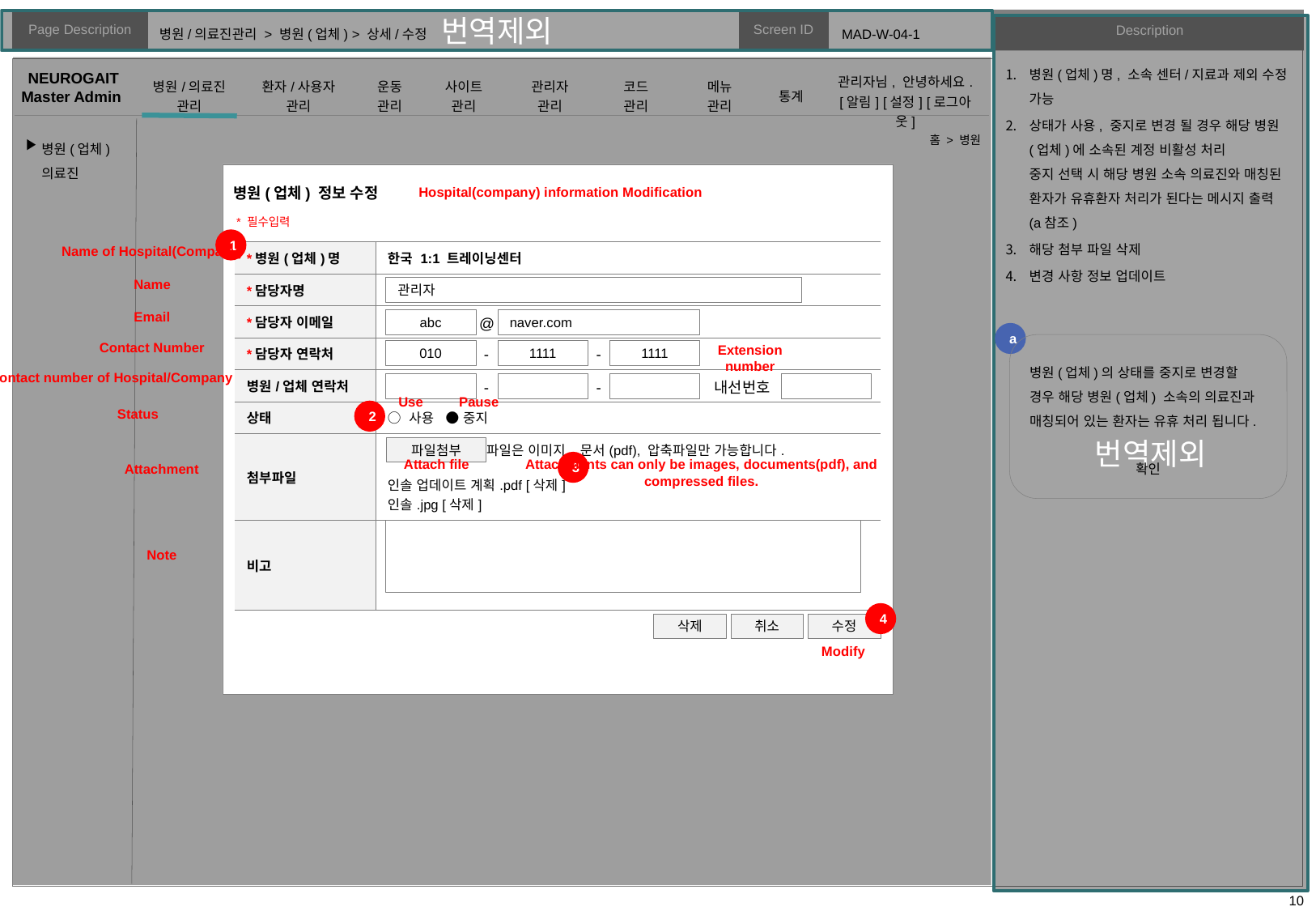

# 병원/의료진관리 > 병원(업체) > 상세/수정
MAD-W-04-1
병원(업체)명, 소속 센터/지료과 제외 수정 가능
상태가 사용, 중지로 변경 될 경우 해당 병원(업체)에 소속된 계정 비활성 처리
중지 선택 시 해당 병원 소속 의료진와 매칭된 환자가 유휴환자 처리가 된다는 메시지 출력 (a참조)
해당 첨부 파일 삭제
변경 사항 정보 업데이트
홈 > 병원
▶

병원(업체) 정보 수정
Hospital(company) information Modification
* 필수입력
1
| \*병원(업체)명 | 한국 1:1 트레이닝센터 |
| --- | --- |
| \*담당자명 |  |
| \*담당자 이메일 |  |
| \*담당자 연락처 |  |
| 병원/업체 연락처 |  |
| 상태 | ○ 사용 ● 중지 |
| 첨부파일 | 첨부파일은 이미지, 문서(pdf), 압축파일만 가능합니다. 인솔 업데이트 계획.pdf [삭제] 인솔.jpg [삭제] |
| 비고 |  |
Name of Hospital(Company)
Name
관리자
@
Email
abc
naver.com
a
병원(업체)의 상태를 중지로 변경할 경우 해당 병원(업체) 소속의 의료진과 매칭되어 있는 환자는 유휴 처리 됩니다.

확인
-
-
Contact Number
010
1111
1111
Extension number
Contact number of Hospital/Company
-
-
내선번호

Use
Pause
2
Status
파일첨부
3
Attach file
Attachments can only be images, documents(pdf), and compressed files.
Attachment

Note
4
삭제
취소
수정
Modify